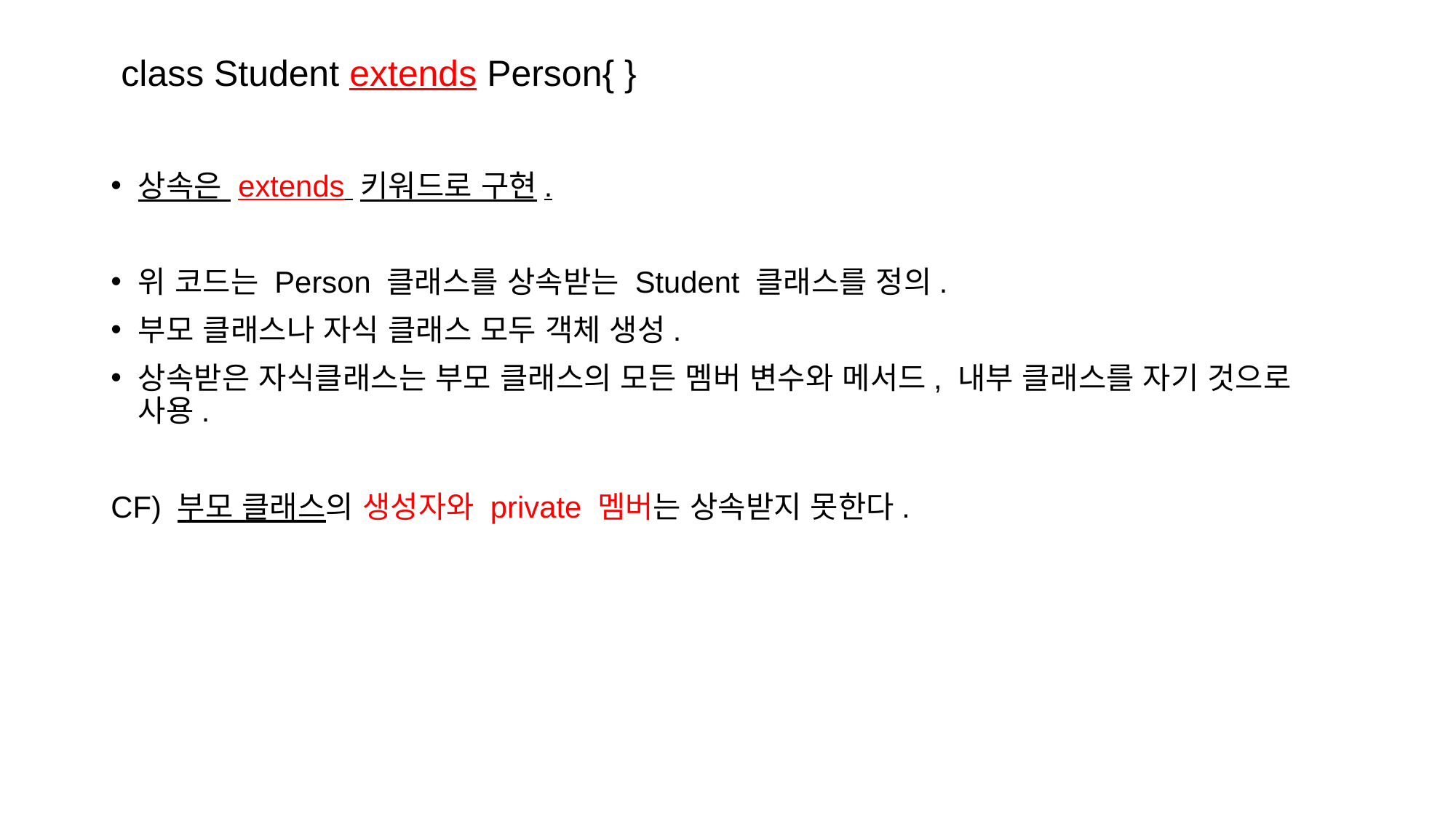

# class Student extends Person{ }

상속은 extends 키워드로 구현.

위 코드는 Person 클래스를 상속받는 Student 클래스를 정의.
부모 클래스나 자식 클래스 모두 객체 생성.
상속받은 자식클래스는 부모 클래스의 모든 멤버 변수와 메서드, 내부 클래스를 자기 것으로 사용.

CF) 부모 클래스의 생성자와 private 멤버는 상속받지 못한다.